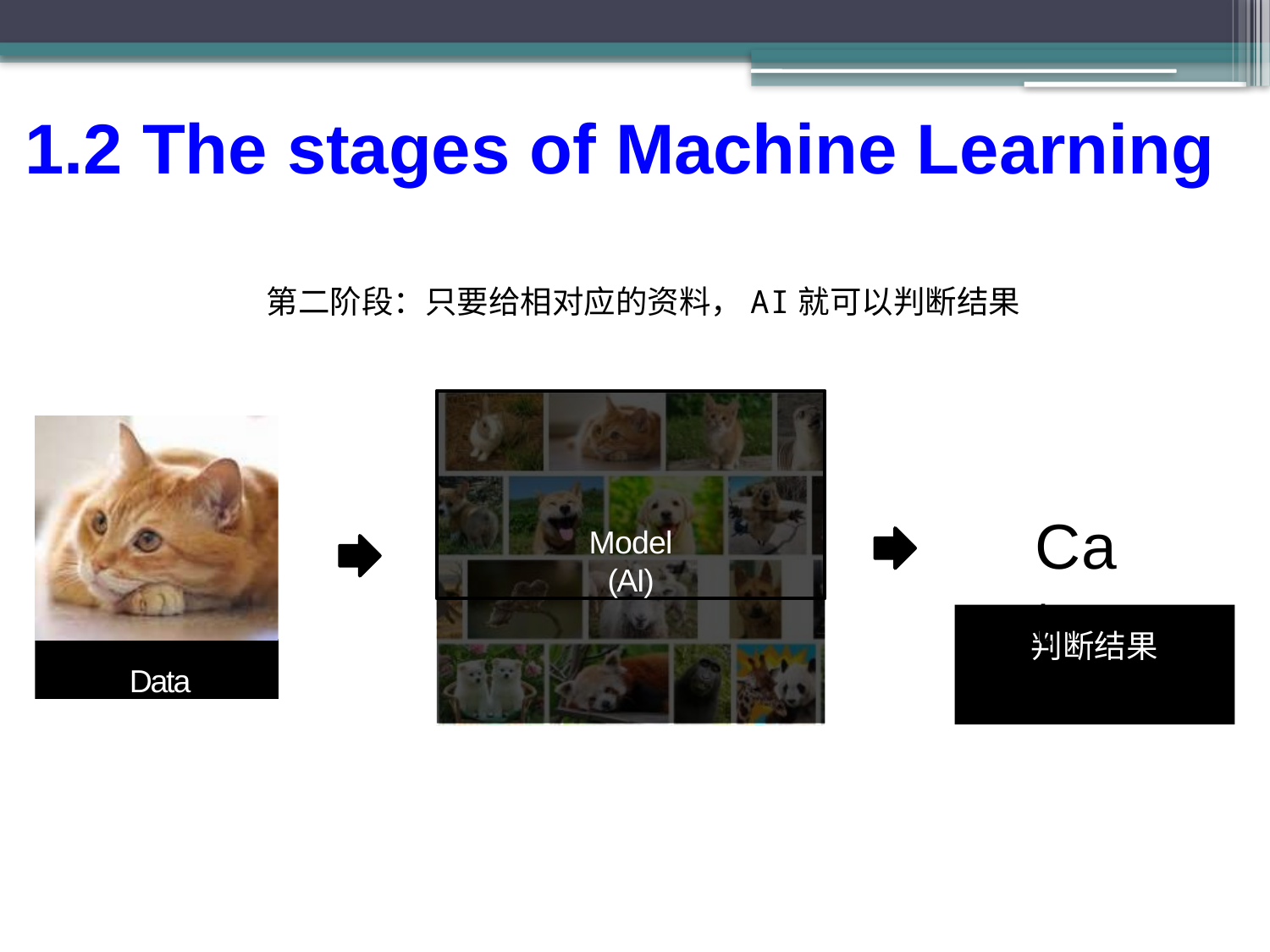

1.2 The stages of Machine Learning
第二阶段：只要给相对应的资料，AI就可以判断结果

Model
(AI)

Cat

判断结果

Data